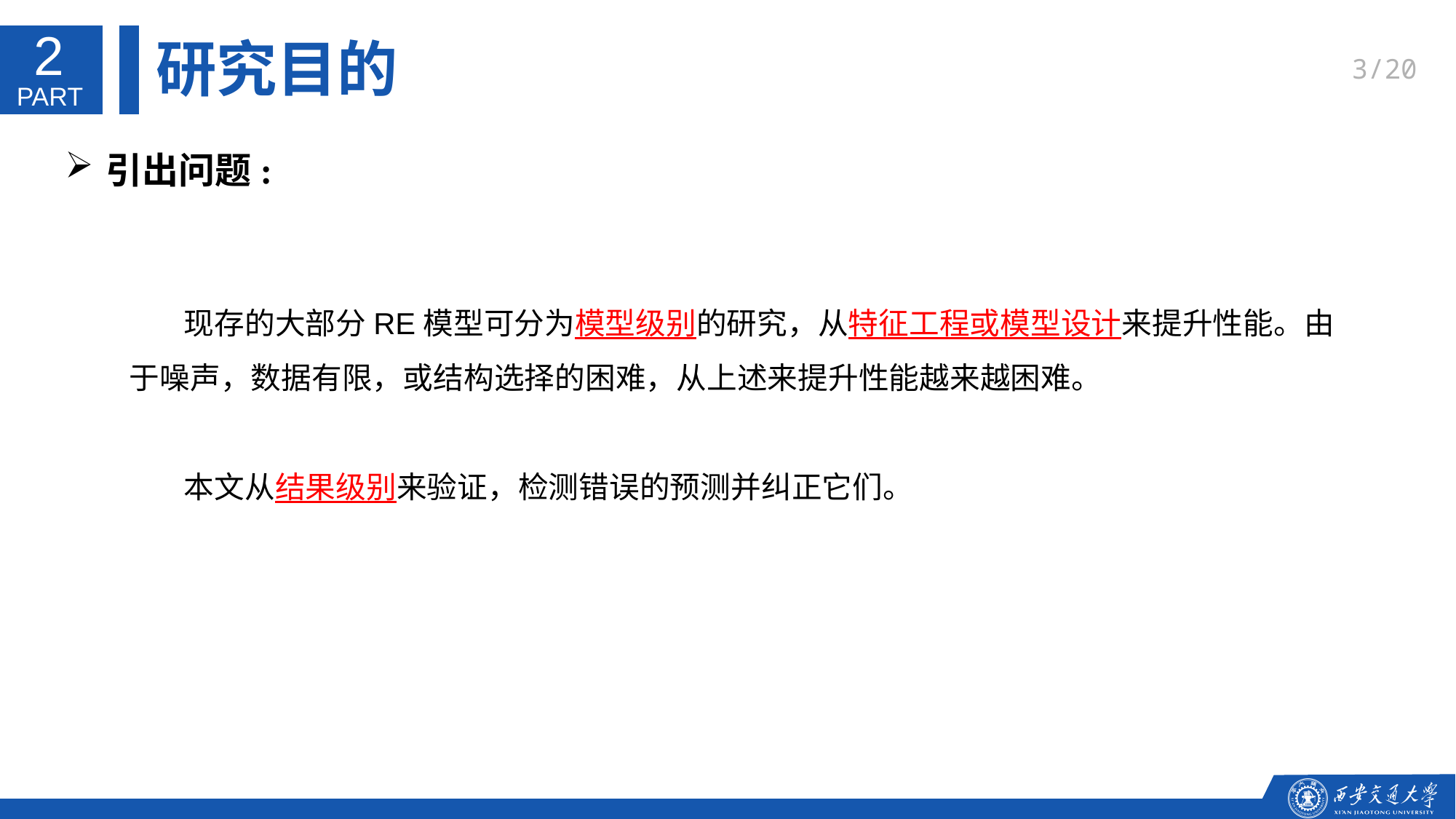

2
研究目的
3/20
引出问题:
现存的大部分RE模型可分为模型级别的研究，从特征工程或模型设计来提升性能。由于噪声，数据有限，或结构选择的困难，从上述来提升性能越来越困难。

本文从结果级别来验证，检测错误的预测并纠正它们。